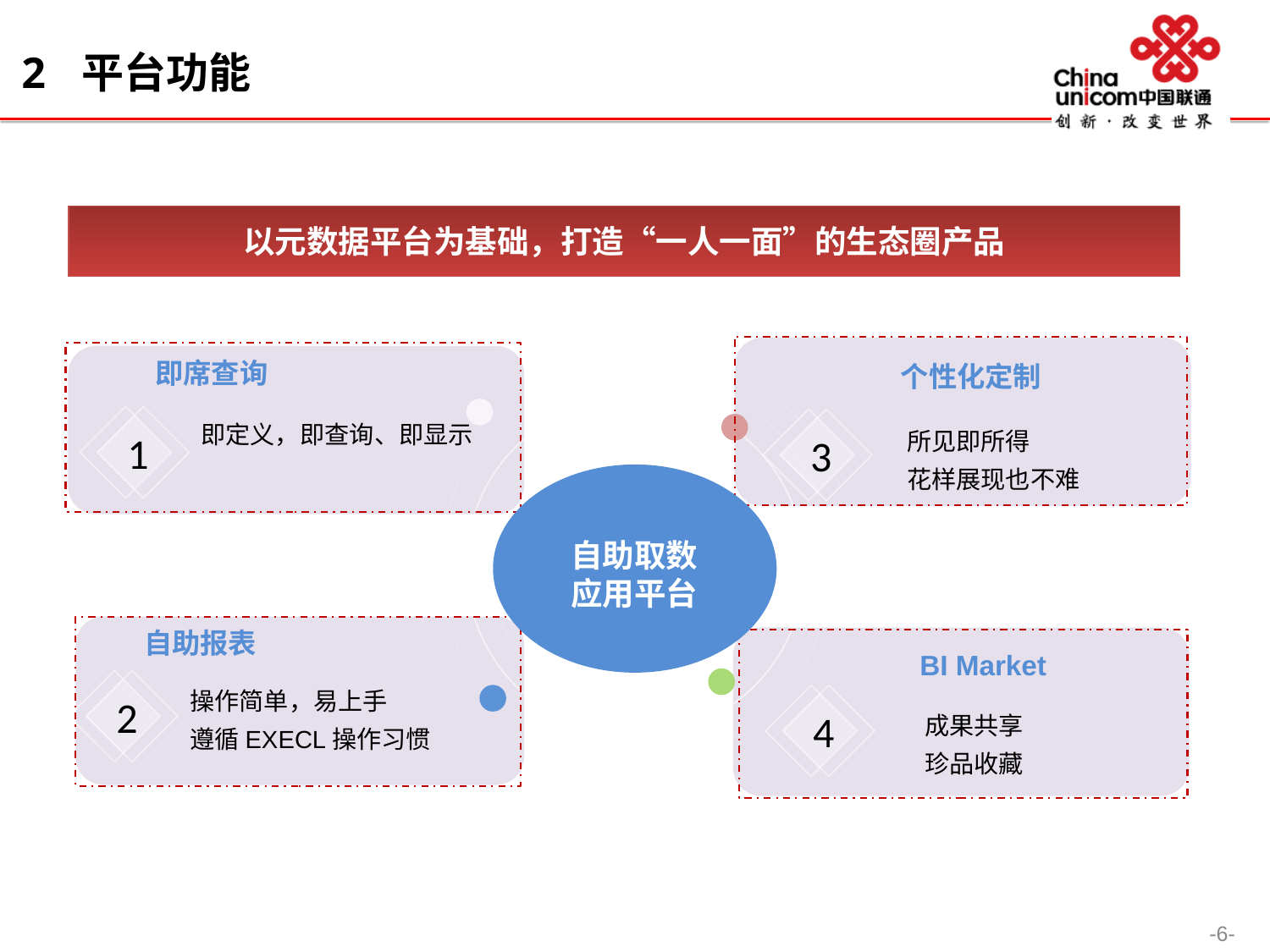

2 平台功能
以元数据平台为基础，打造“一人一面”的生态圈产品

即席查询
个性化定制
即定义，即查询、即显示

1

3
所见即所得
花样展现也不难

自助取数
应用平台

自助报表

BI Market

2
操作简单，易上手
遵循EXECL操作习惯

4
成果共享
珍品收藏
-6-